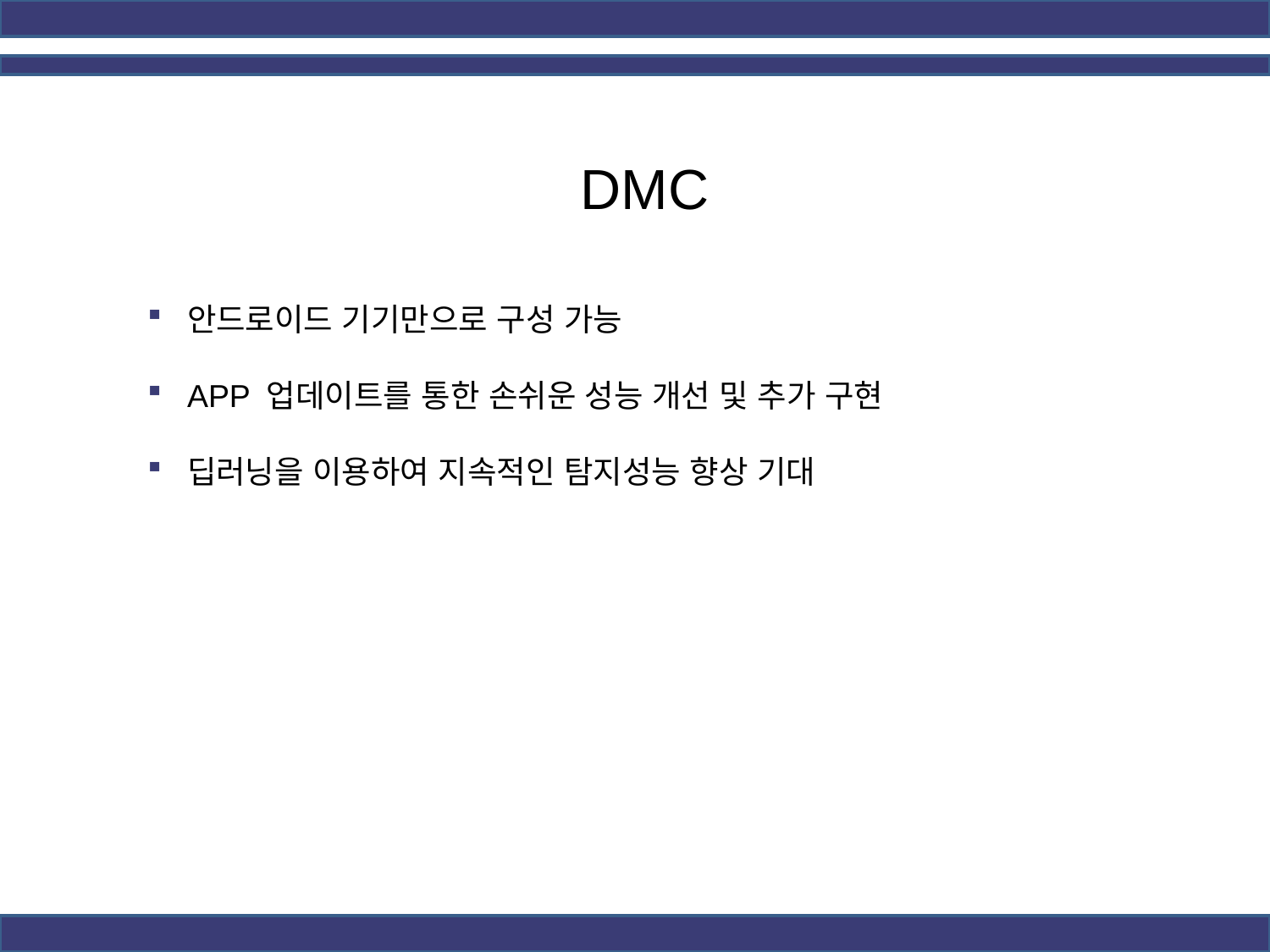

DMC
안드로이드 기기만으로 구성 가능

APP 업데이트를 통한 손쉬운 성능 개선 및 추가 구현

딥러닝을 이용하여 지속적인 탐지성능 향상 기대